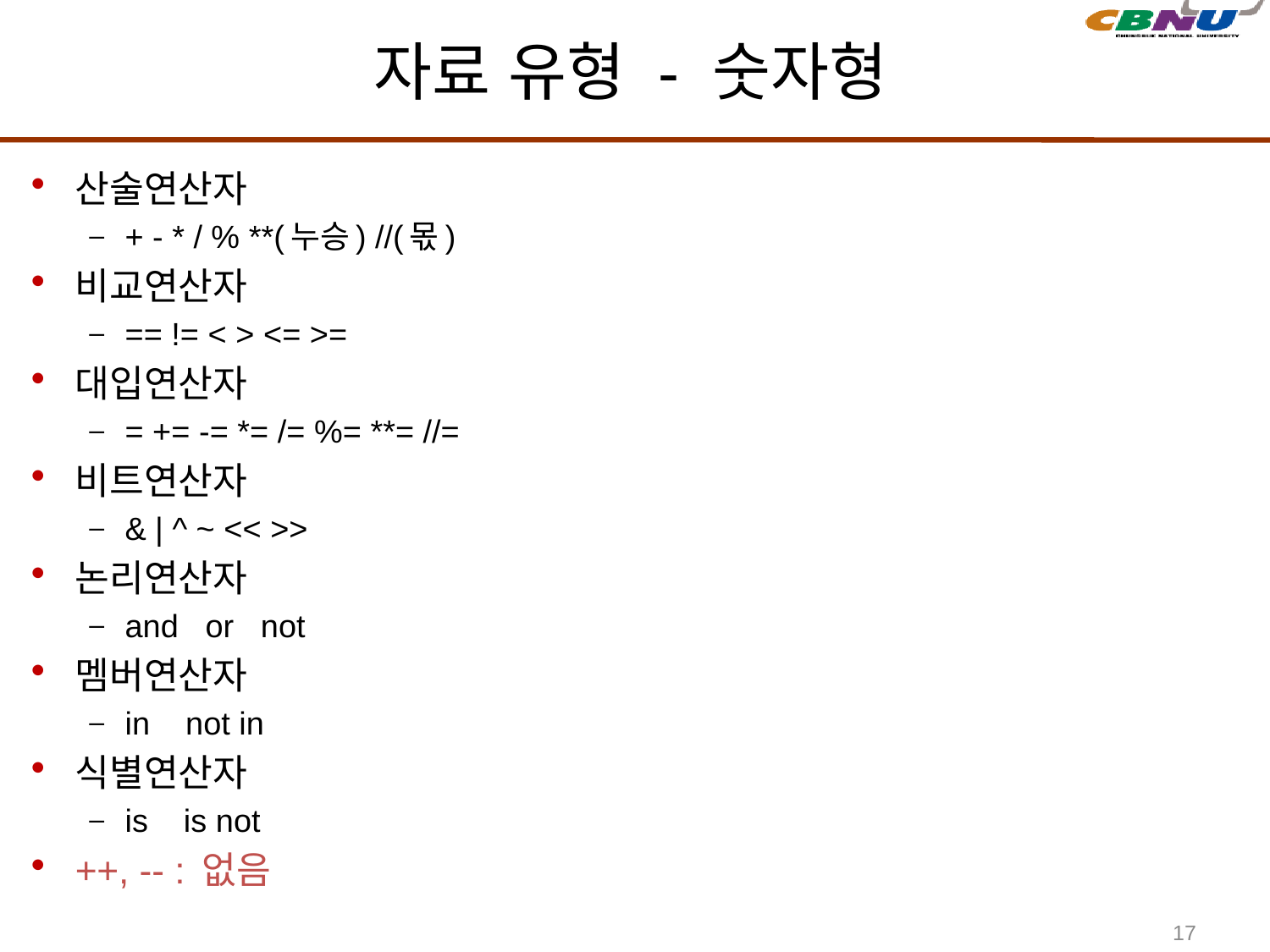

# 자료 유형 - 숫자형
산술연산자
+ - * / % **(누승) //(몫)
비교연산자
== != < > <= >=
대입연산자
= += -= *= /= %= **= //=
비트연산자
& | ^ ~ << >>
논리연산자
and   or   not
멤버연산자
in    not in
식별연산자
is    is not
++, -- : 없음
17